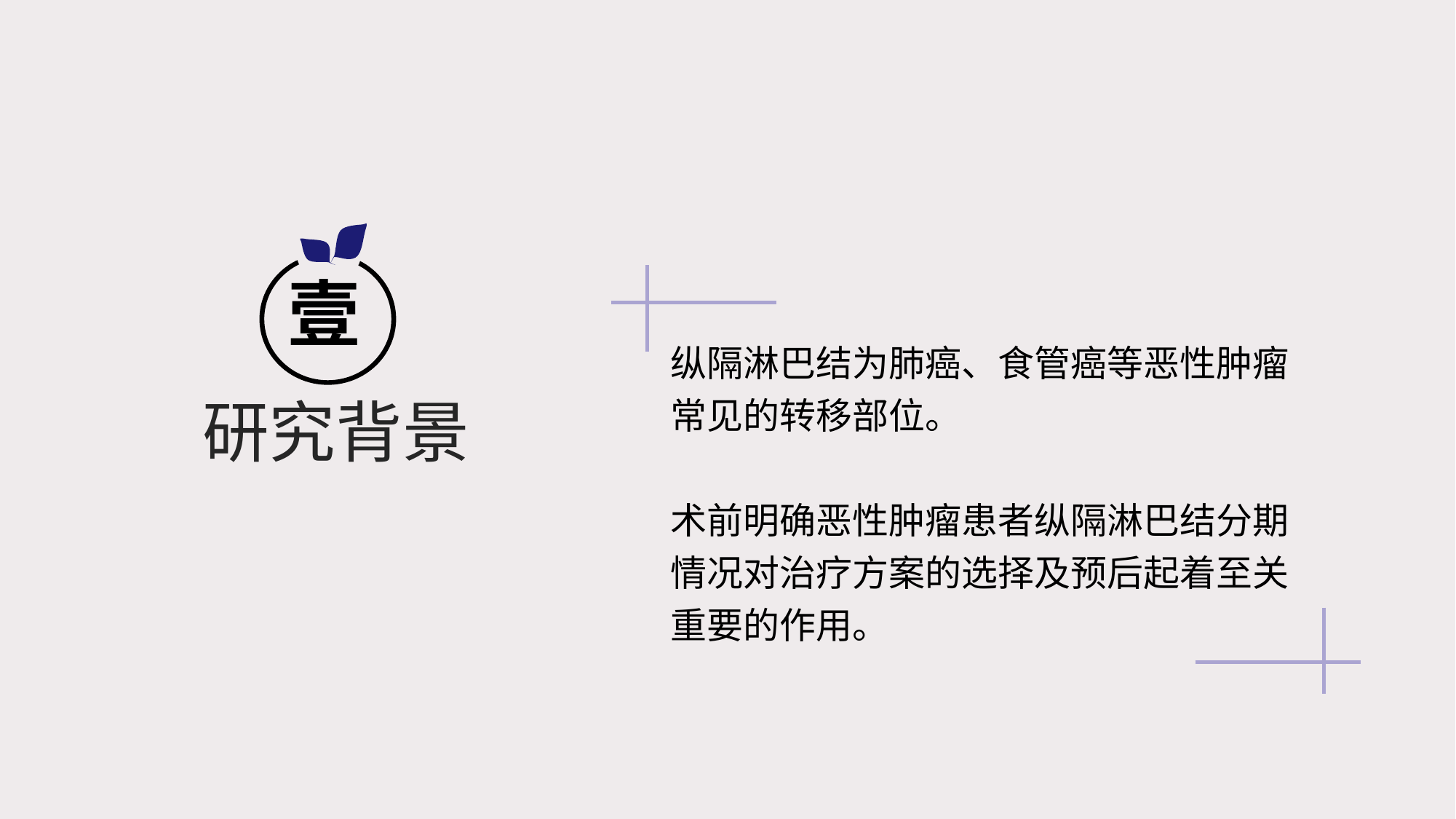

壹
纵隔淋巴结为肺癌、食管癌等恶性肿瘤常见的转移部位。

术前明确恶性肿瘤患者纵隔淋巴结分期情况对治疗方案的选择及预后起着至关重要的作用。
研究背景